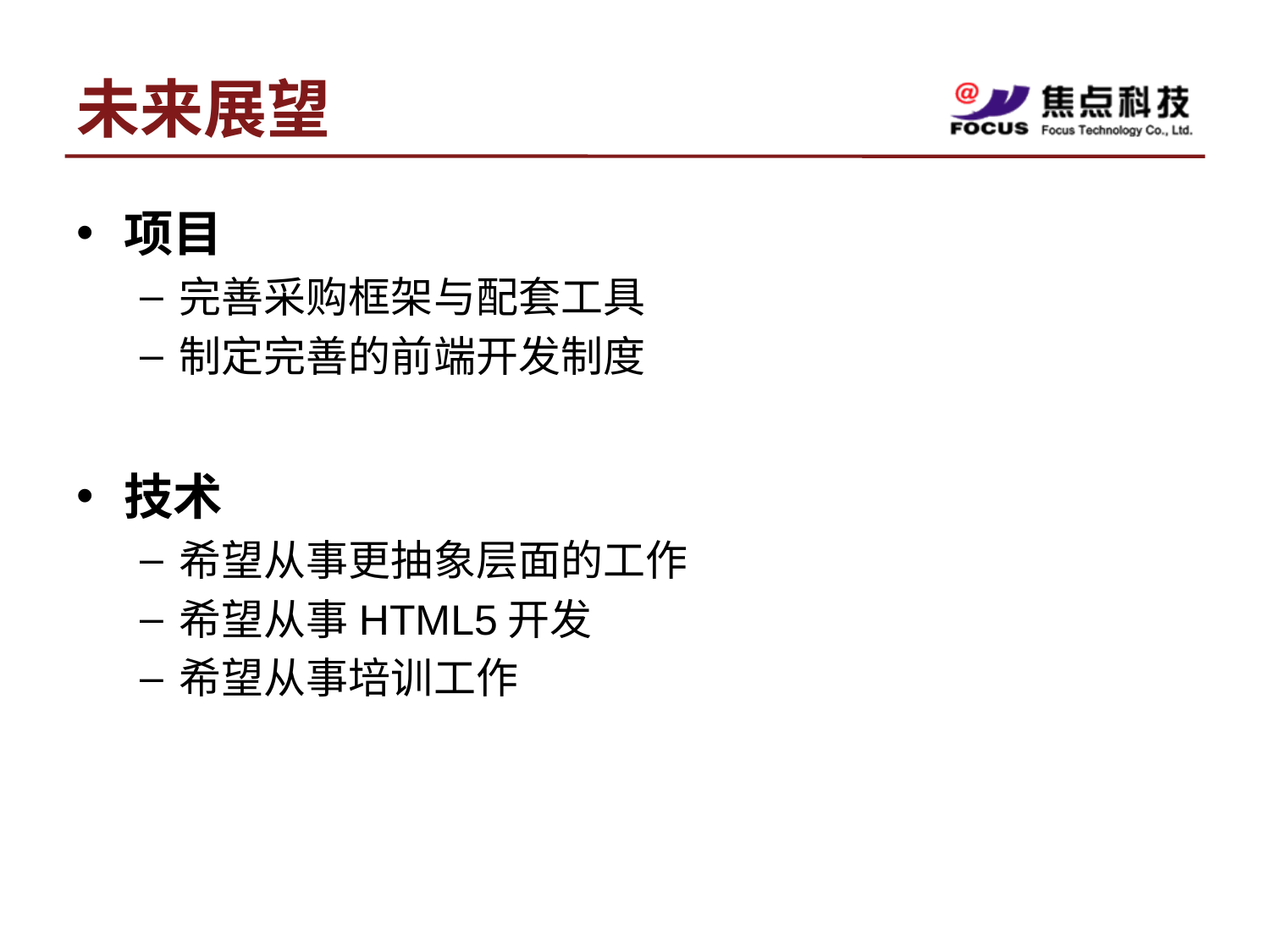

# 未来展望
项目
完善采购框架与配套工具
制定完善的前端开发制度

技术
希望从事更抽象层面的工作
希望从事HTML5开发
希望从事培训工作